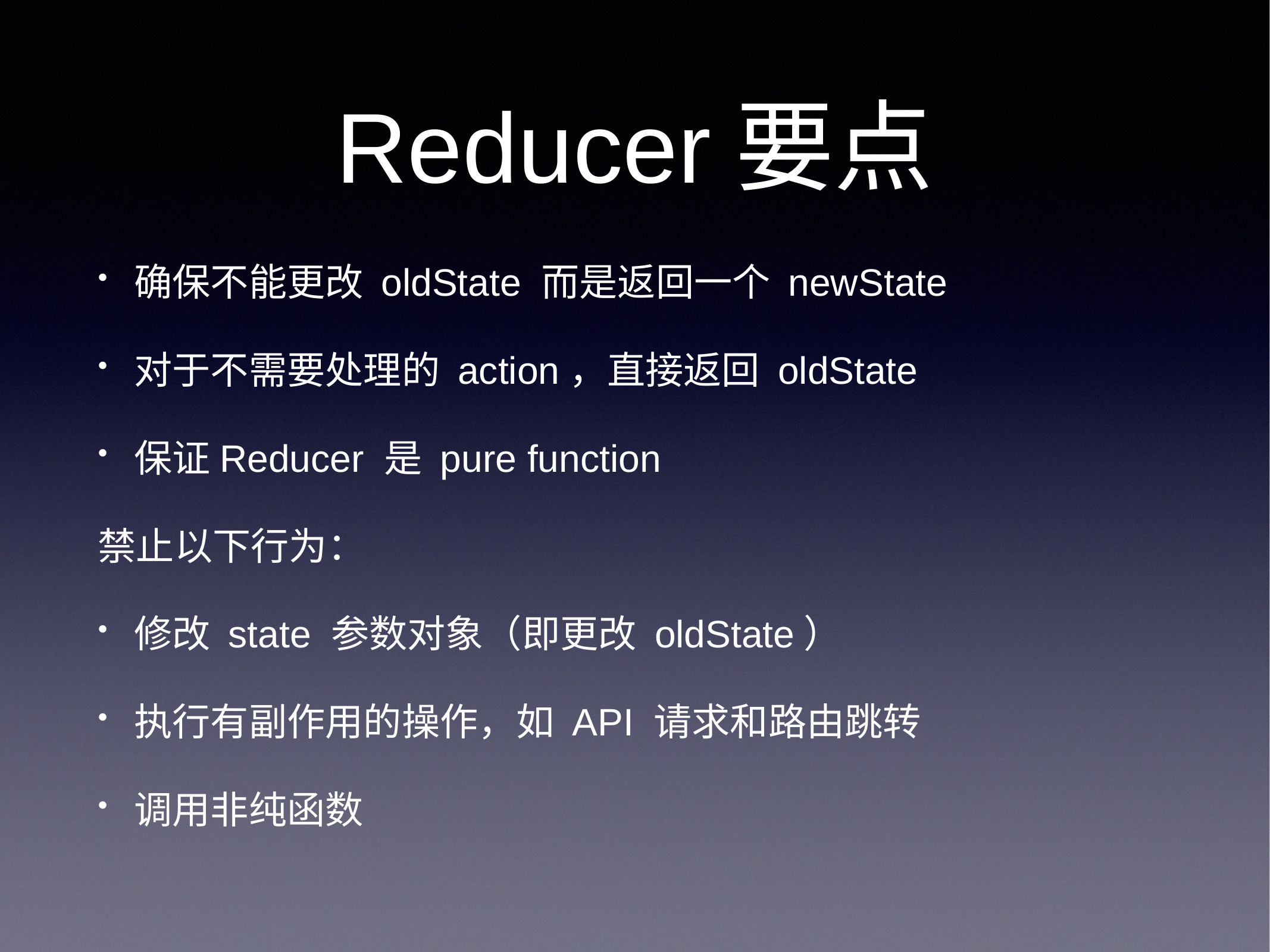

# Reducer要点
确保不能更改 oldState 而是返回一个 newState
对于不需要处理的 action，直接返回 oldState
保证Reducer 是 pure function
禁止以下行为：
修改 state 参数对象（即更改 oldState）
执行有副作用的操作，如 API 请求和路由跳转
调用非纯函数